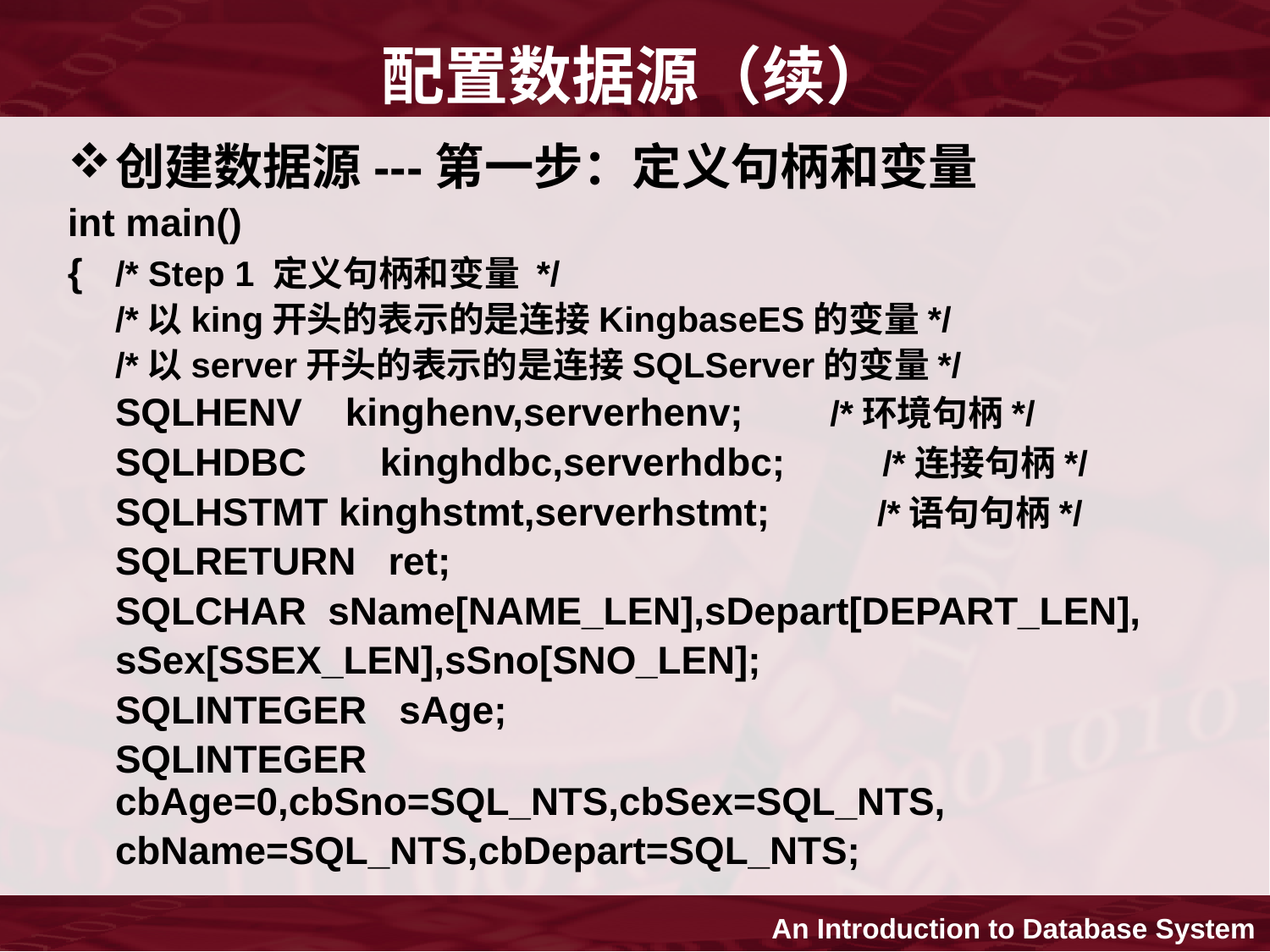

# 配置数据源（续）
创建数据源---第一步：定义句柄和变量
int main()
{	/* Step 1 定义句柄和变量 */
	/*以king开头的表示的是连接KingbaseES的变量*/
	/*以server开头的表示的是连接SQLServer的变量*/
	SQLHENV    kinghenv,serverhenv;        /*环境句柄*/
	SQLHDBC 	 kinghdbc,serverhdbc;         /*连接句柄*/
	SQLHSTMT kinghstmt,serverhstmt;  	/*语句句柄*/
	SQLRETURN   ret;
	SQLCHAR  sName[NAME_LEN],sDepart[DEPART_LEN],
	sSex[SSEX_LEN],sSno[SNO_LEN];
	SQLINTEGER   sAge;
	SQLINTEGER  cbAge=0,cbSno=SQL_NTS,cbSex=SQL_NTS,
	cbName=SQL_NTS,cbDepart=SQL_NTS;